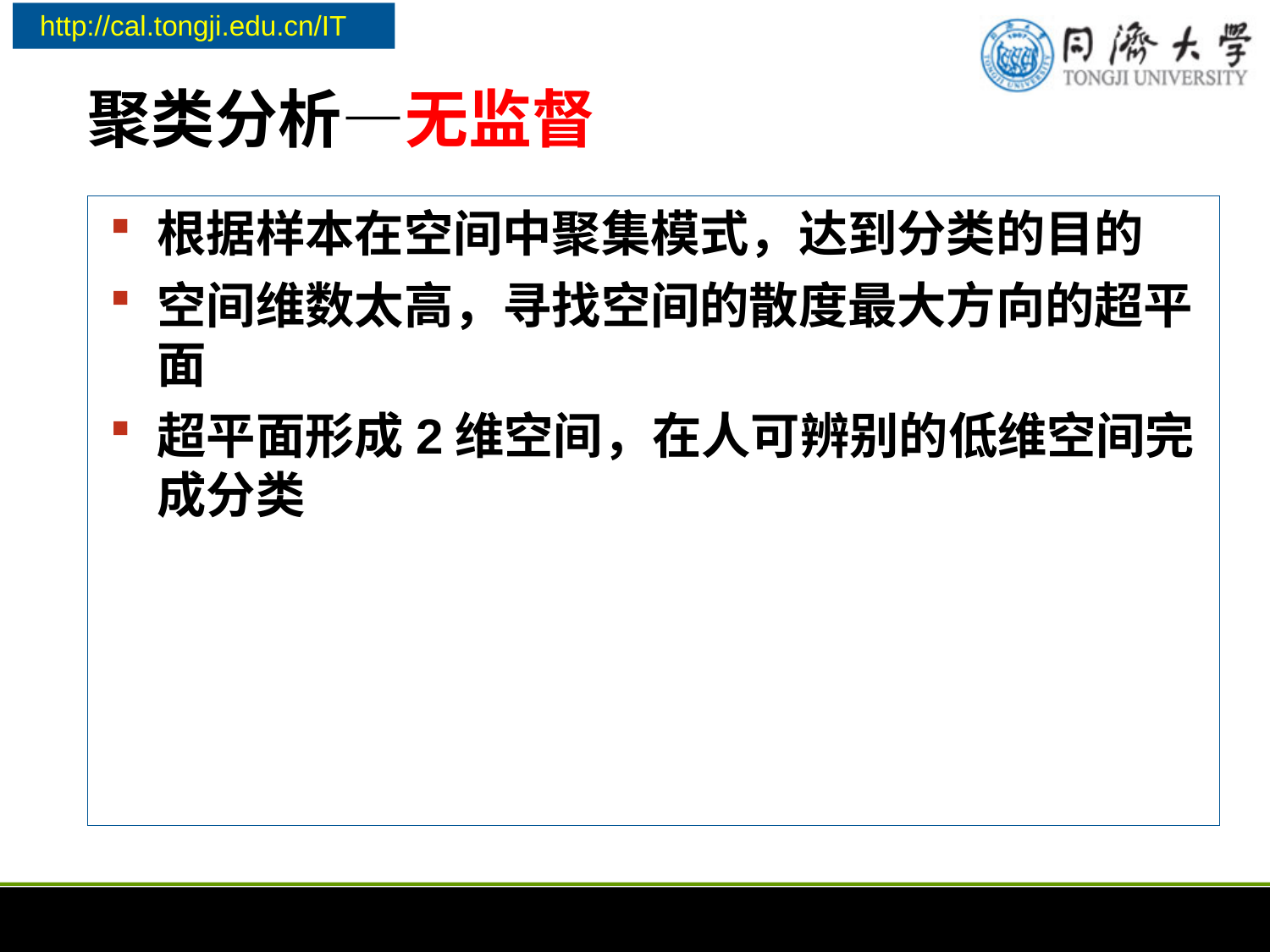

# 聚类分析—无监督
根据样本在空间中聚集模式，达到分类的目的
空间维数太高，寻找空间的散度最大方向的超平面
超平面形成2维空间，在人可辨别的低维空间完成分类